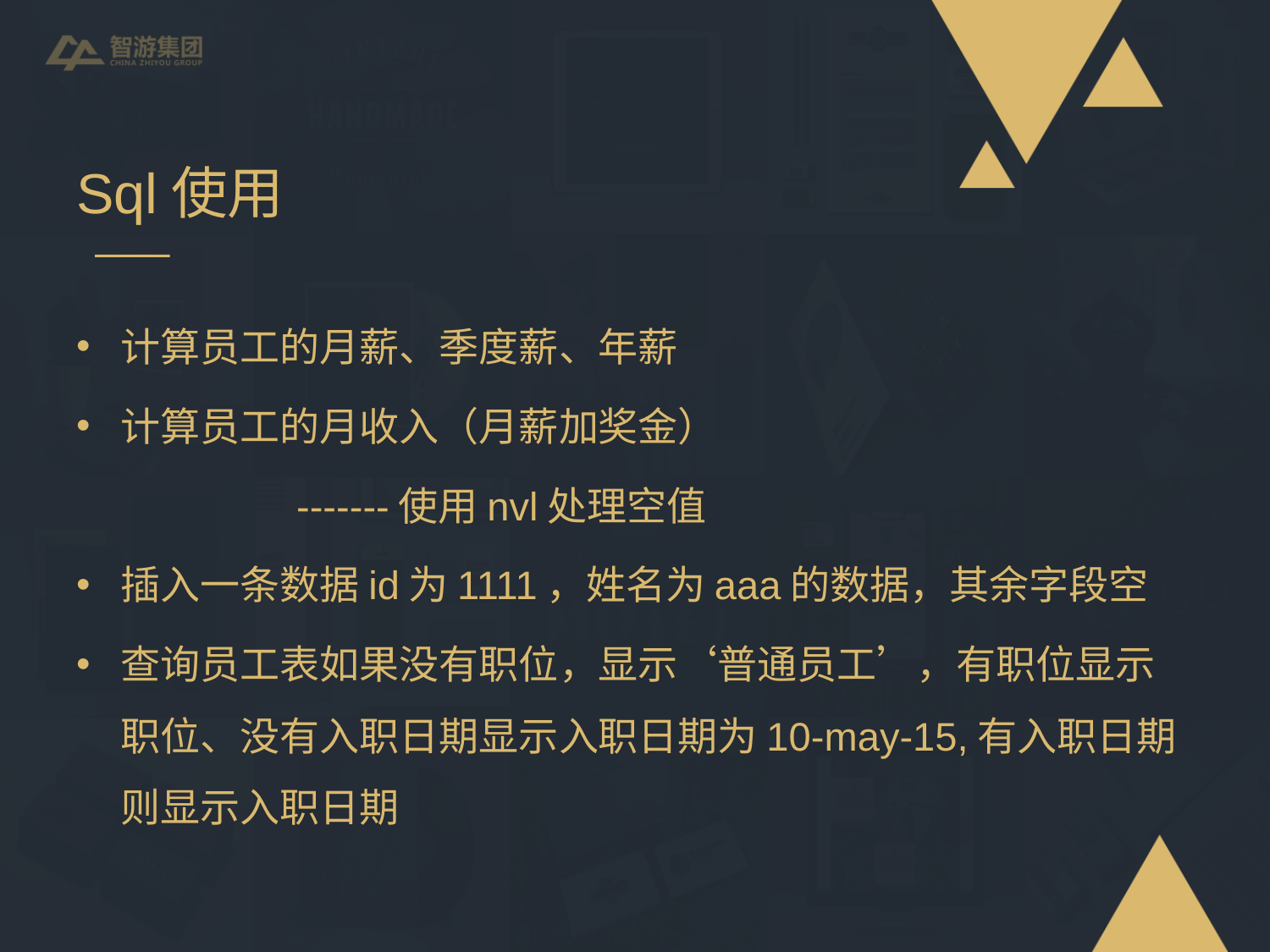

# Sql使用
计算员工的月薪、季度薪、年薪
计算员工的月收入（月薪加奖金）
                    -------使用nvl处理空值
插入一条数据id为1111，姓名为aaa的数据，其余字段空
查询员工表如果没有职位，显示‘普通员工’，有职位显示职位、没有入职日期显示入职日期为10-may-15,有入职日期则显示入职日期